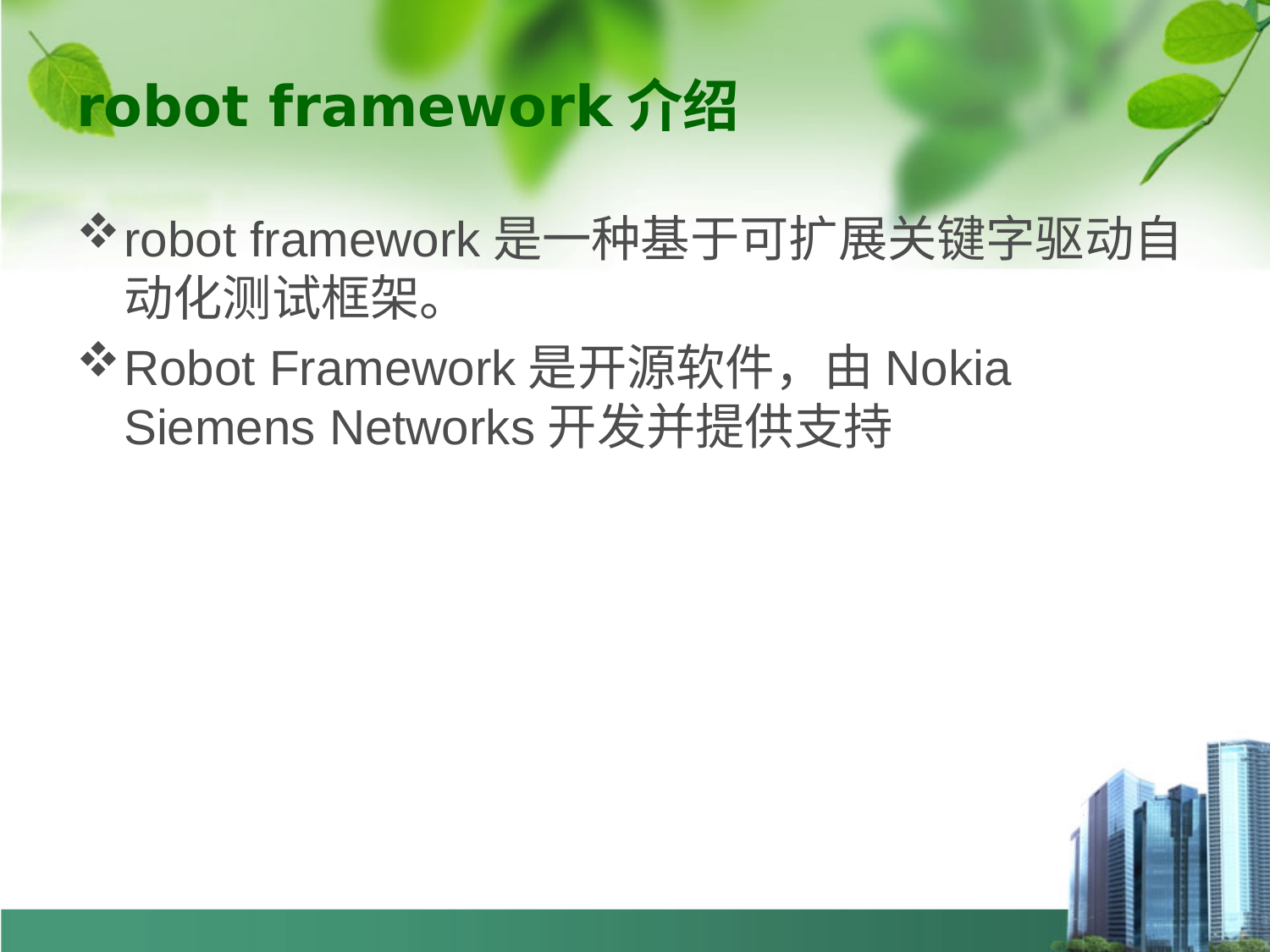

# robot framework介绍
robot framework是一种基于可扩展关键字驱动自动化测试框架。
Robot Framework是开源软件，由Nokia Siemens Networks开发并提供支持